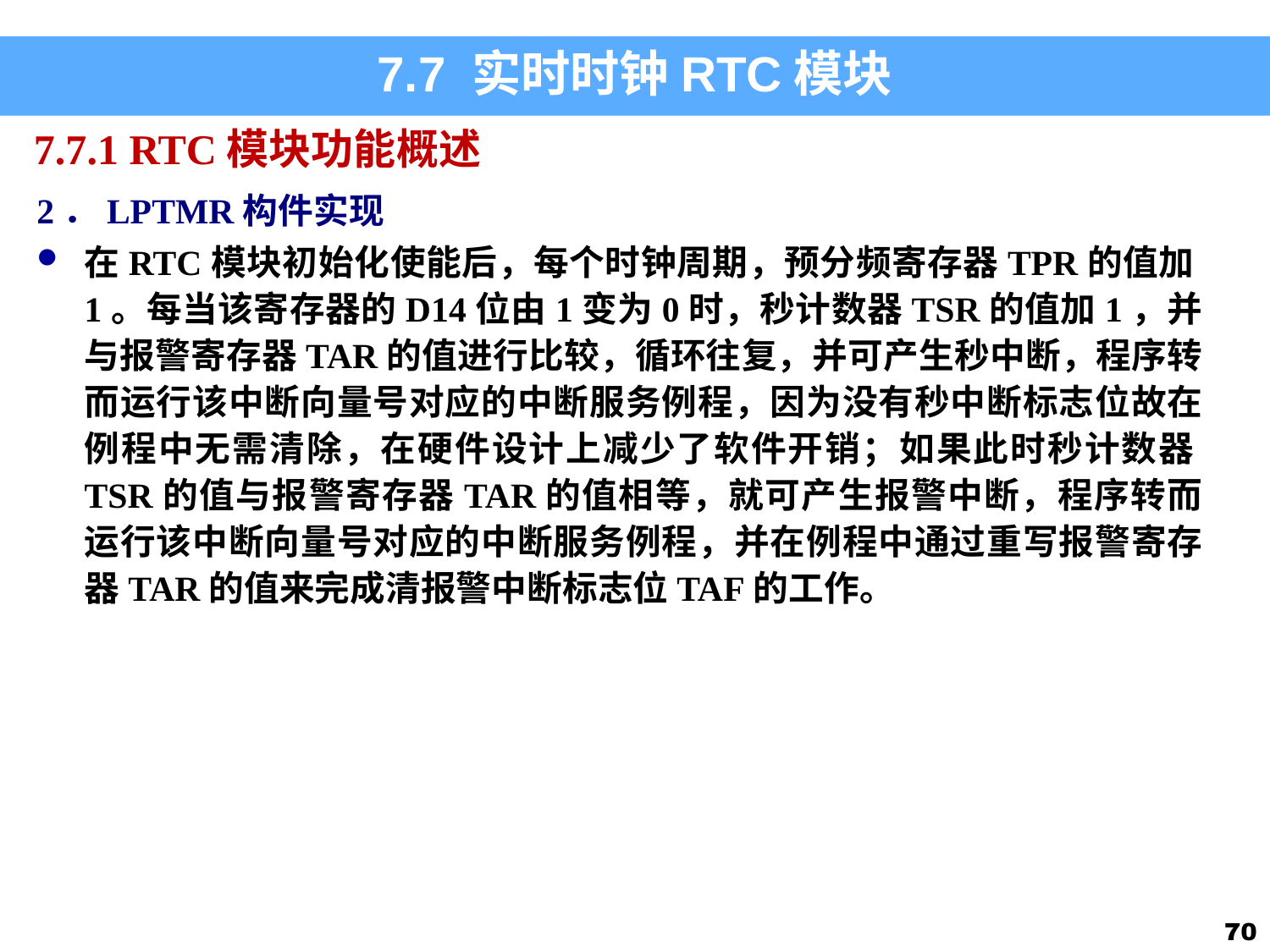

7.7 实时时钟RTC模块
7.7.1 RTC模块功能概述
2．LPTMR构件实现
在RTC模块初始化使能后，每个时钟周期，预分频寄存器TPR的值加1。每当该寄存器的D14位由1变为0时，秒计数器TSR的值加1，并与报警寄存器TAR的值进行比较，循环往复，并可产生秒中断，程序转而运行该中断向量号对应的中断服务例程，因为没有秒中断标志位故在例程中无需清除，在硬件设计上减少了软件开销；如果此时秒计数器TSR的值与报警寄存器TAR的值相等，就可产生报警中断，程序转而运行该中断向量号对应的中断服务例程，并在例程中通过重写报警寄存器TAR的值来完成清报警中断标志位TAF的工作。
70